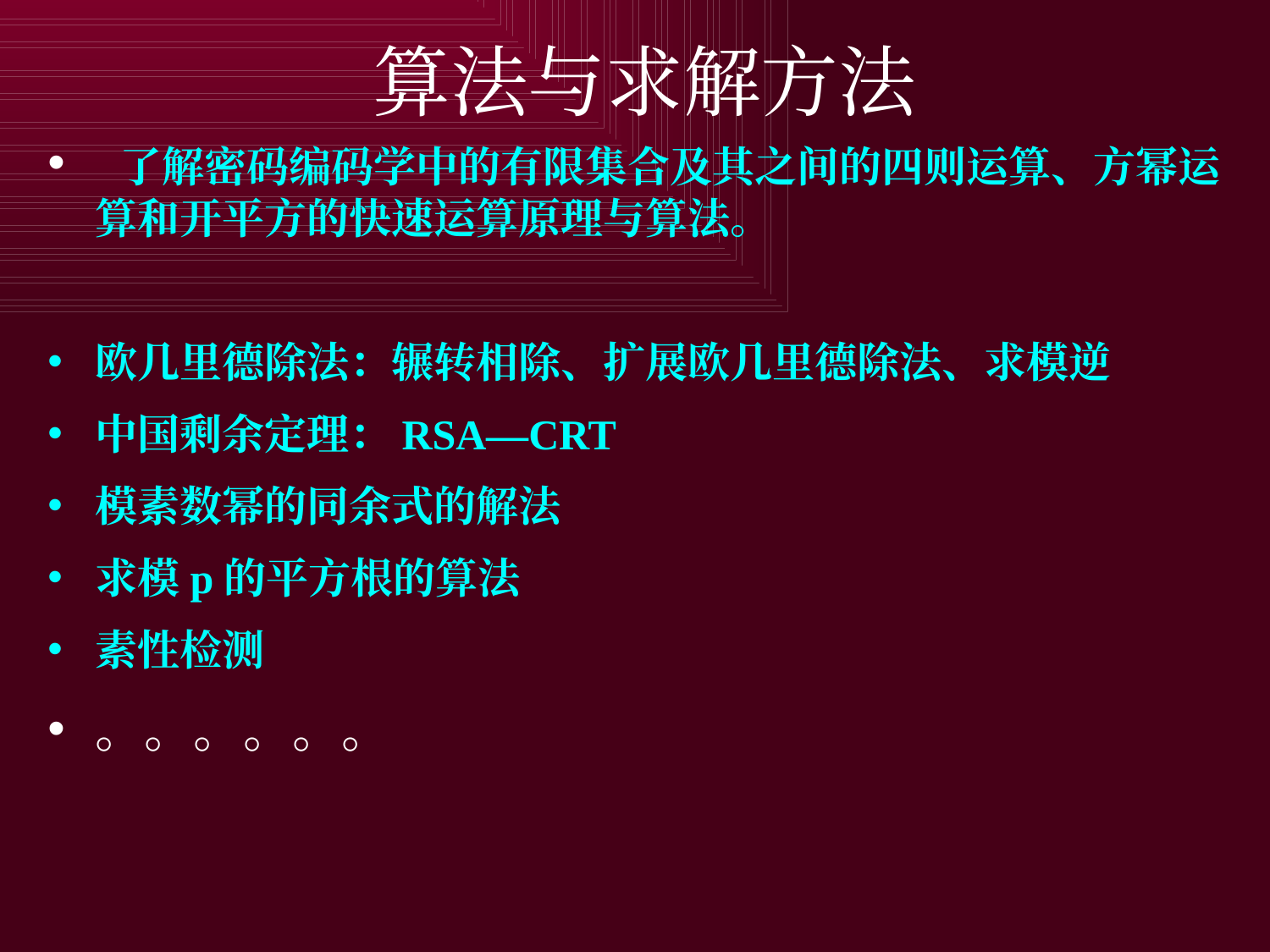

# 算法与求解方法
 了解密码编码学中的有限集合及其之间的四则运算、方幂运算和开平方的快速运算原理与算法。

欧几里德除法：辗转相除、扩展欧几里德除法、求模逆
中国剩余定理：RSA—CRT
模素数幂的同余式的解法
求模p的平方根的算法
素性检测
。。。。。。